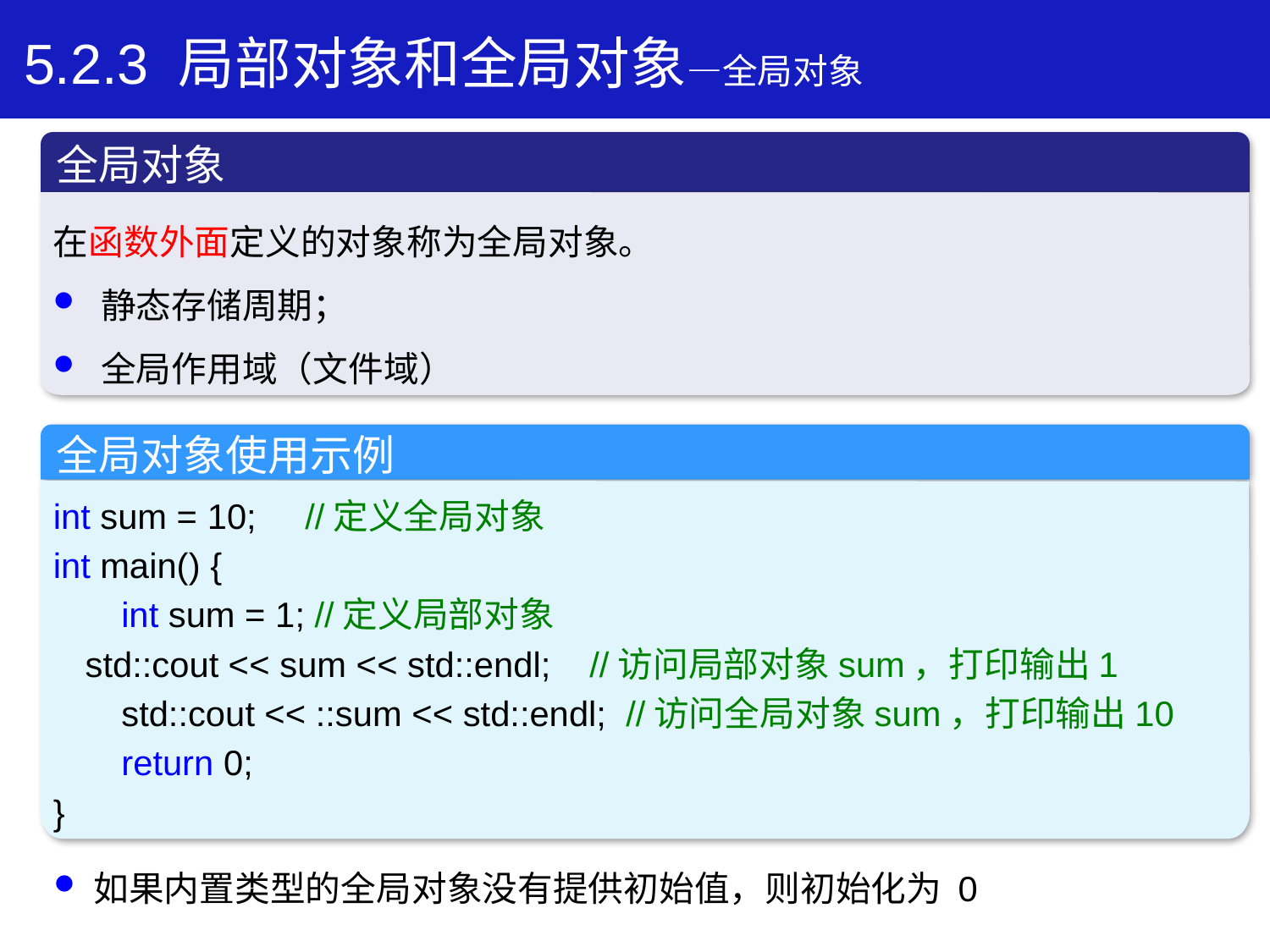

5.2.3 局部对象和全局对象—全局对象
全局对象
在函数外面定义的对象称为全局对象。
静态存储周期；
全局作用域（文件域）
学习目标
全局对象使用示例
int sum = 10;     //定义全局对象
int main() {
       int sum = 1; //定义局部对象
   std::cout << sum << std::endl;    //访问局部对象sum，打印输出1
       std::cout << ::sum << std::endl;  //访问全局对象sum，打印输出10
       return 0;
}
如果内置类型的全局对象没有提供初始值，则初始化为 0